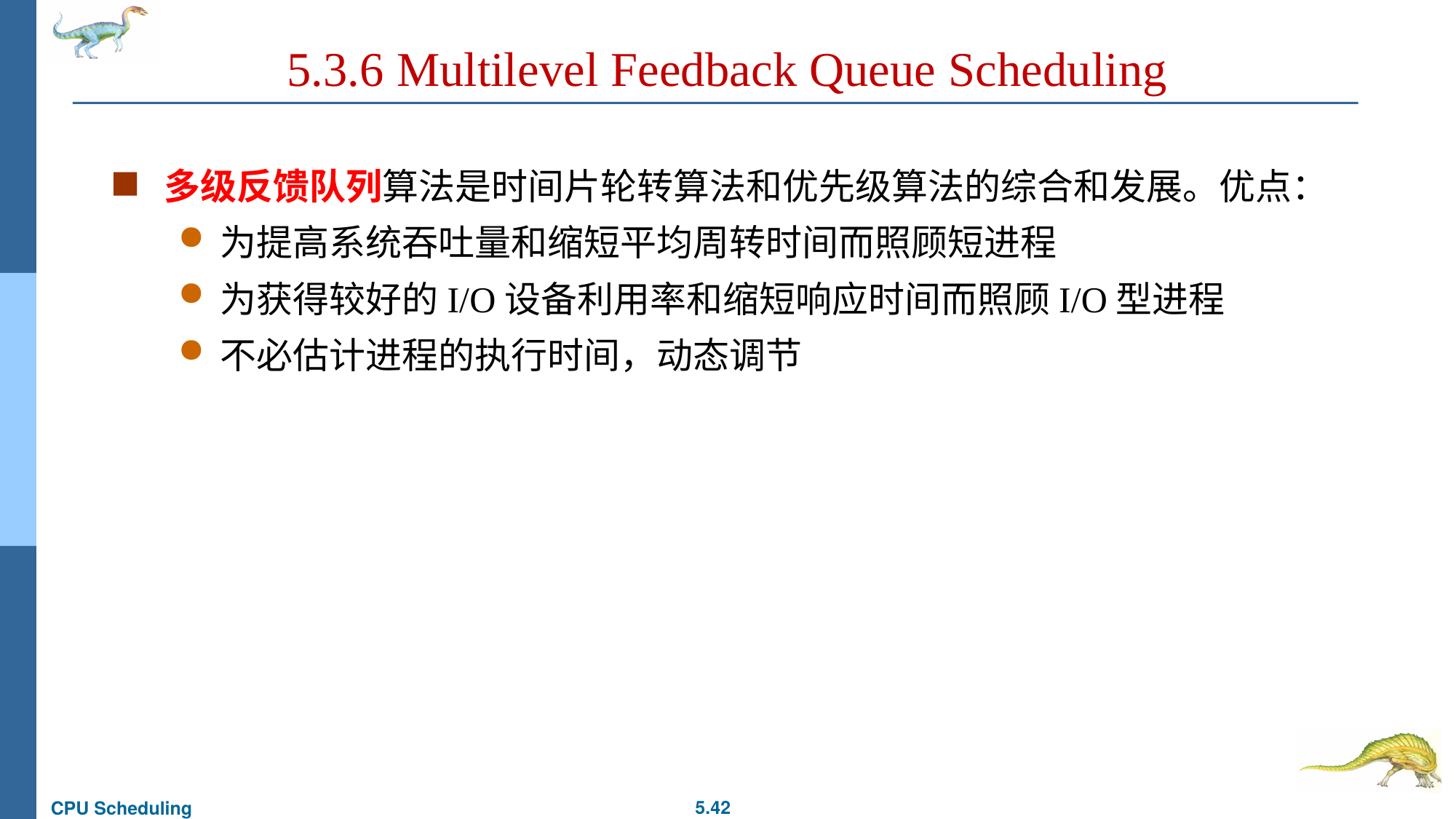

# 5.3.6 Multilevel Feedback Queue Scheduling
多级反馈队列算法是时间片轮转算法和优先级算法的综合和发展。优点：
为提高系统吞吐量和缩短平均周转时间而照顾短进程
为获得较好的I/O设备利用率和缩短响应时间而照顾I/O型进程
不必估计进程的执行时间，动态调节